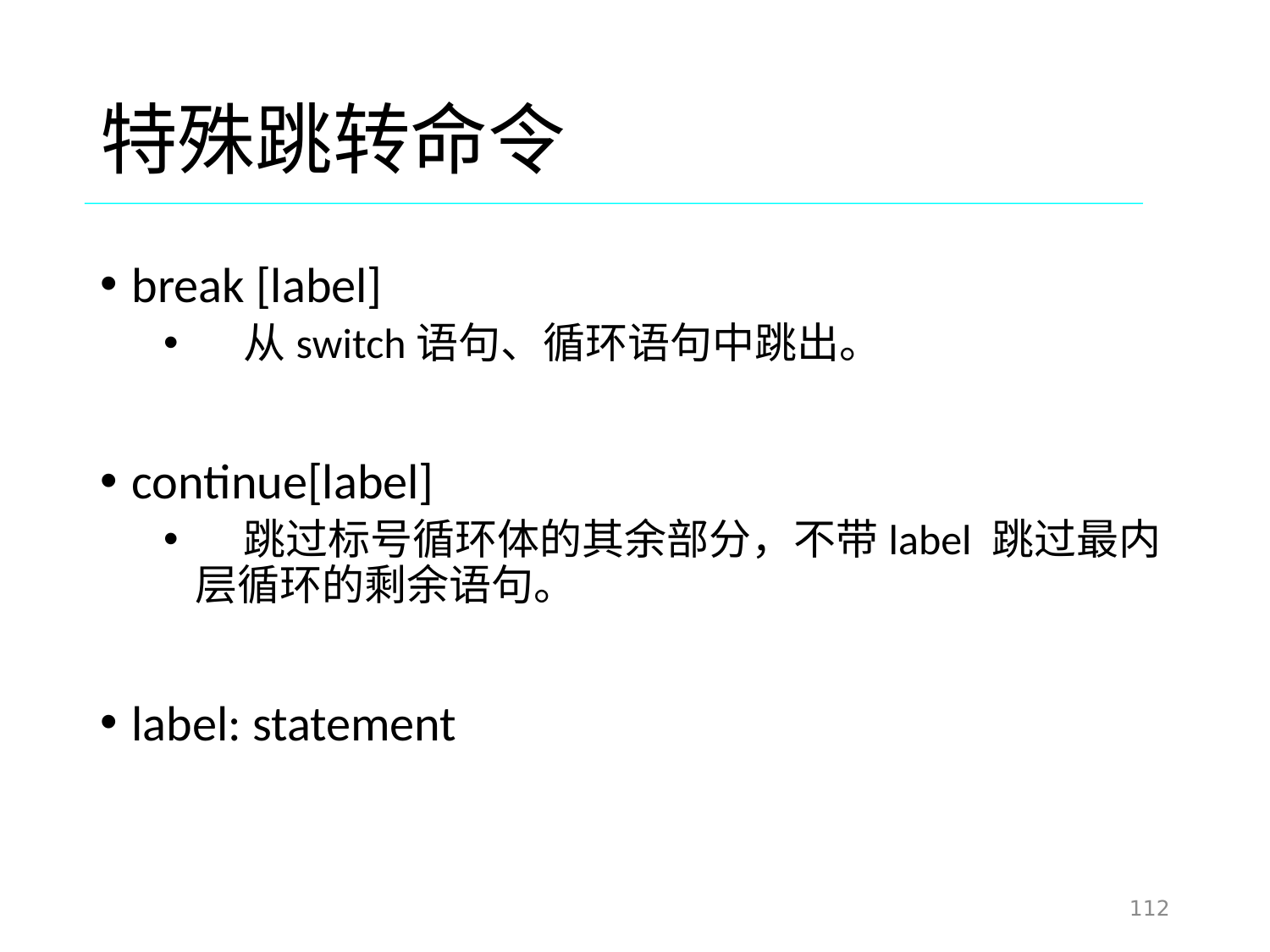

# 特殊跳转命令

break [label]
    从switch语句、循环语句中跳出。

continue[label]
    跳过标号循环体的其余部分，不带label 跳过最内层循环的剩余语句。

label: statement

112